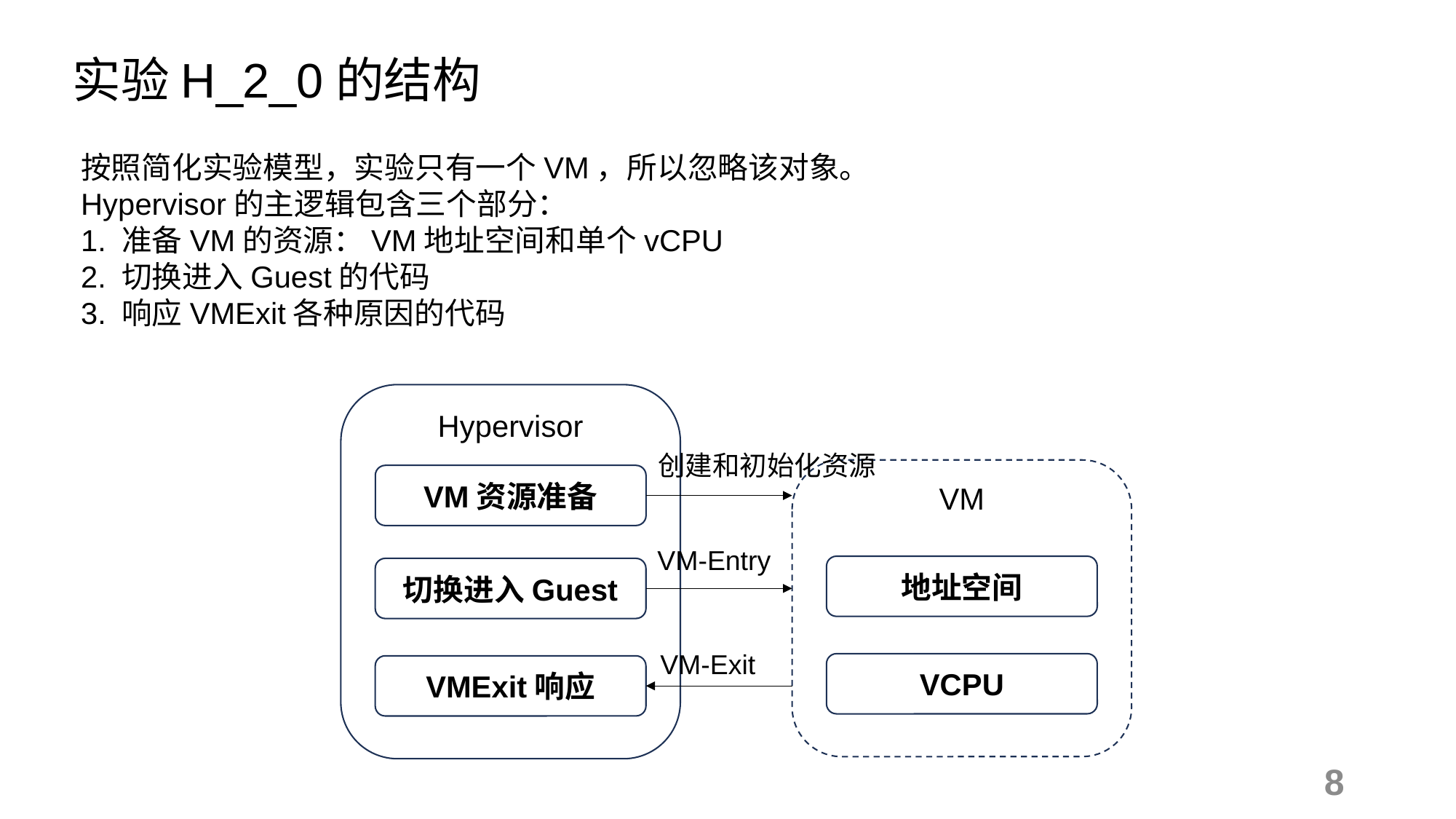

实验H_2_0的结构
按照简化实验模型，实验只有一个VM，所以忽略该对象。
Hypervisor的主逻辑包含三个部分：
1. 准备VM的资源：VM地址空间和单个vCPU
2. 切换进入Guest的代码
3. 响应VMExit各种原因的代码
Hypervisor
创建和初始化资源
VM
地址空间
VCPU
VM资源准备
VM-Entry
切换进入Guest
VM-Exit
VMExit响应
8